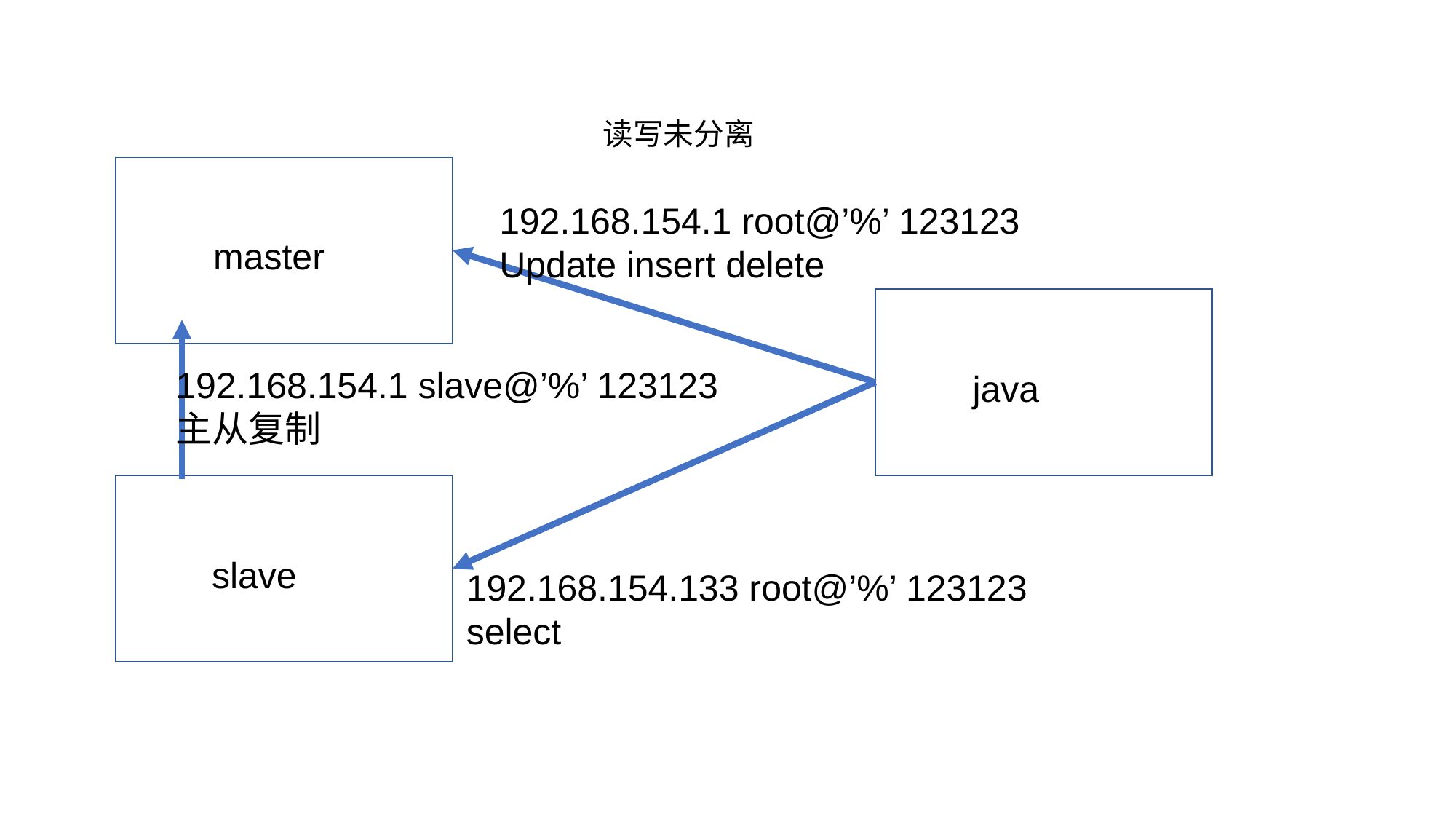

读写未分离

192.168.154.1 root@’%’ 123123
Update insert delete
master

192.168.154.1 slave@’%’ 123123
主从复制
java

slave
192.168.154.133 root@’%’ 123123
select